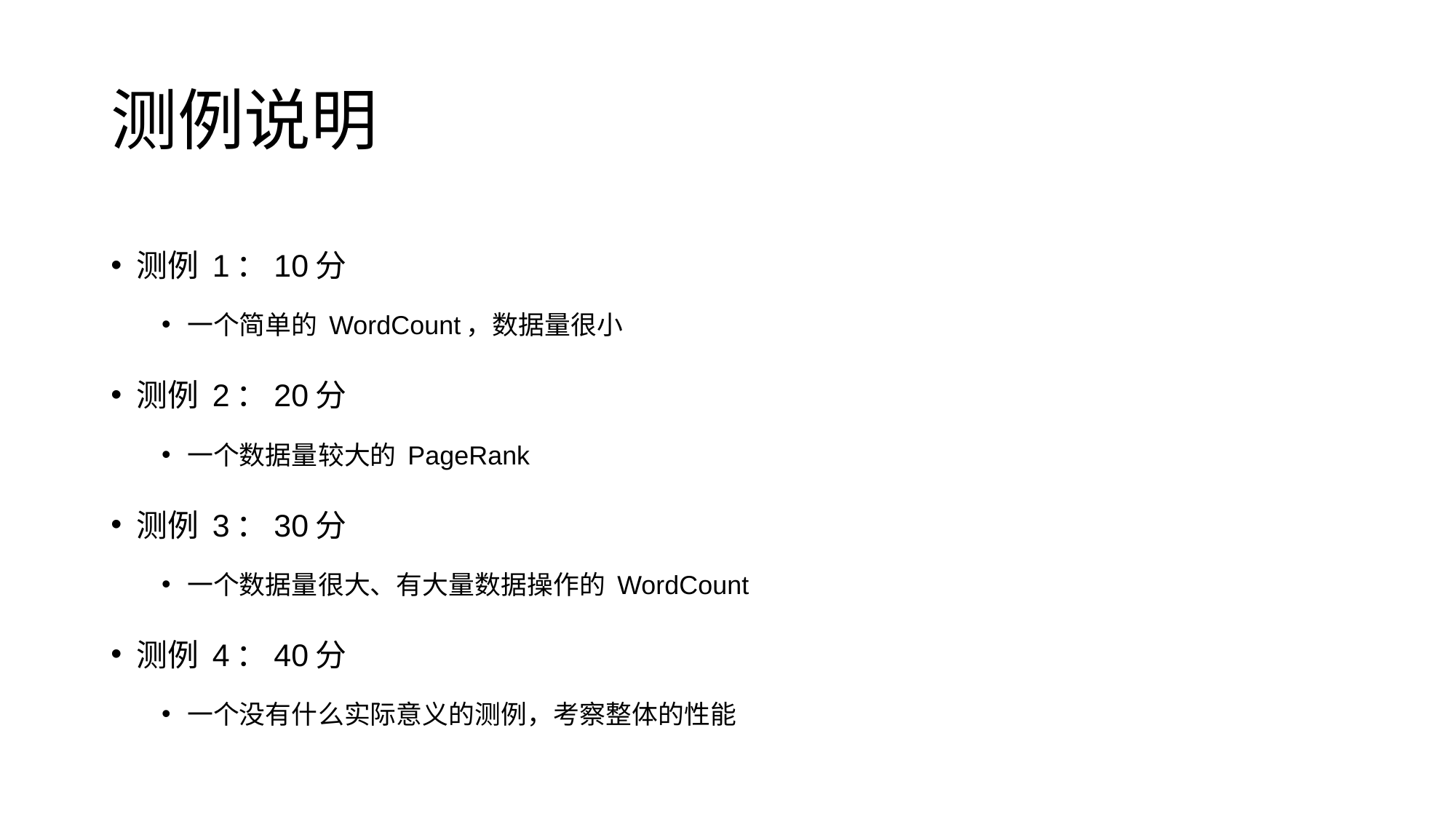

# 测例说明
测例 1：10分
一个简单的 WordCount，数据量很小
测例 2：20分
一个数据量较大的 PageRank
测例 3：30分
一个数据量很大、有大量数据操作的 WordCount
测例 4：40分
一个没有什么实际意义的测例，考察整体的性能